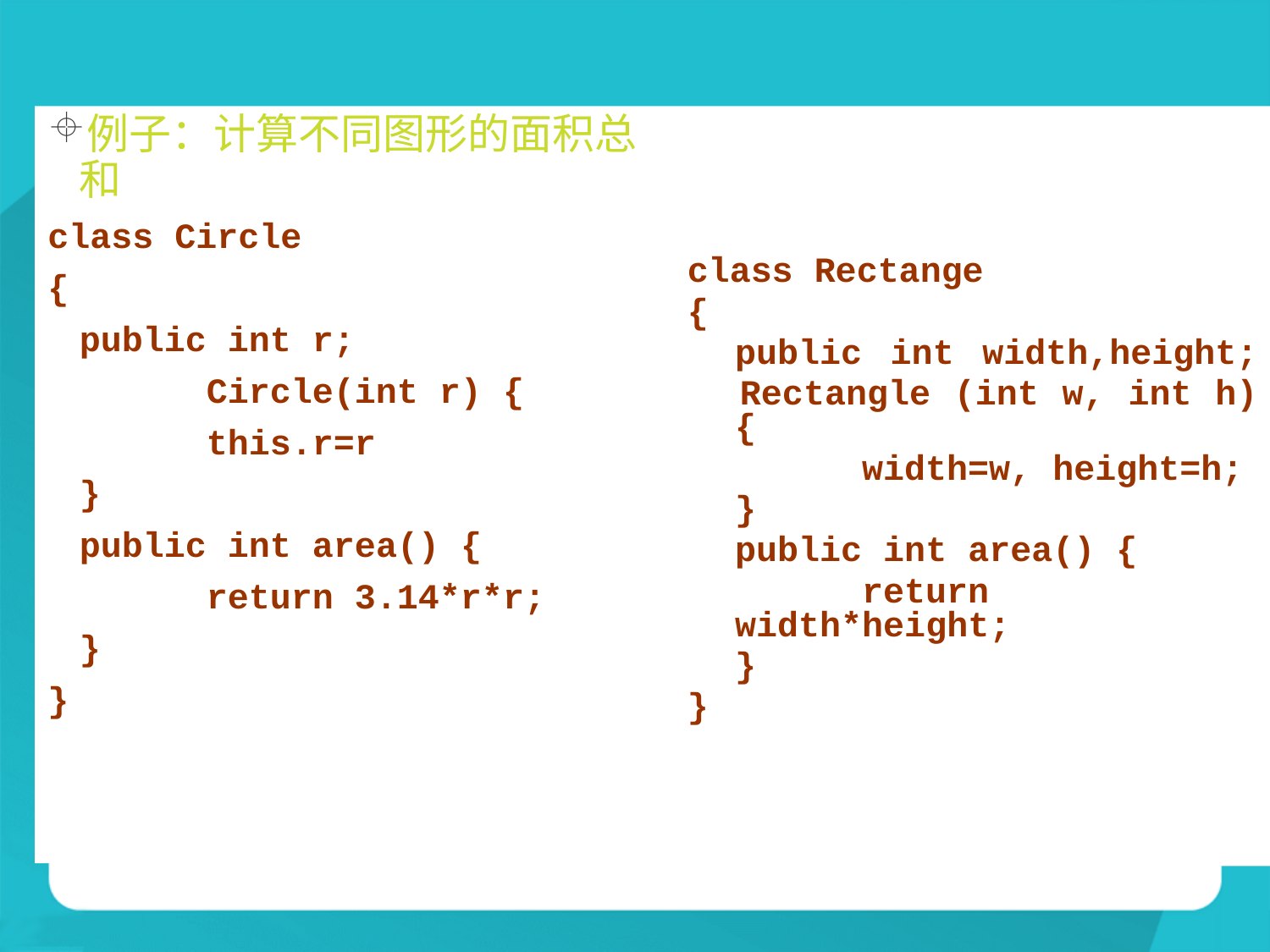

例子：计算不同图形的面积总和
class Circle
{
	public int r;
  	Circle(int r) {
		this.r=r
	}
	public int area() {
		return 3.14*r*r;
	}
}

class Rectange
{
	public int width,height;
  	Rectangle (int w, int h) {
		width=w, height=h;
	}
	public int area() {
		return width*height;
	}
}